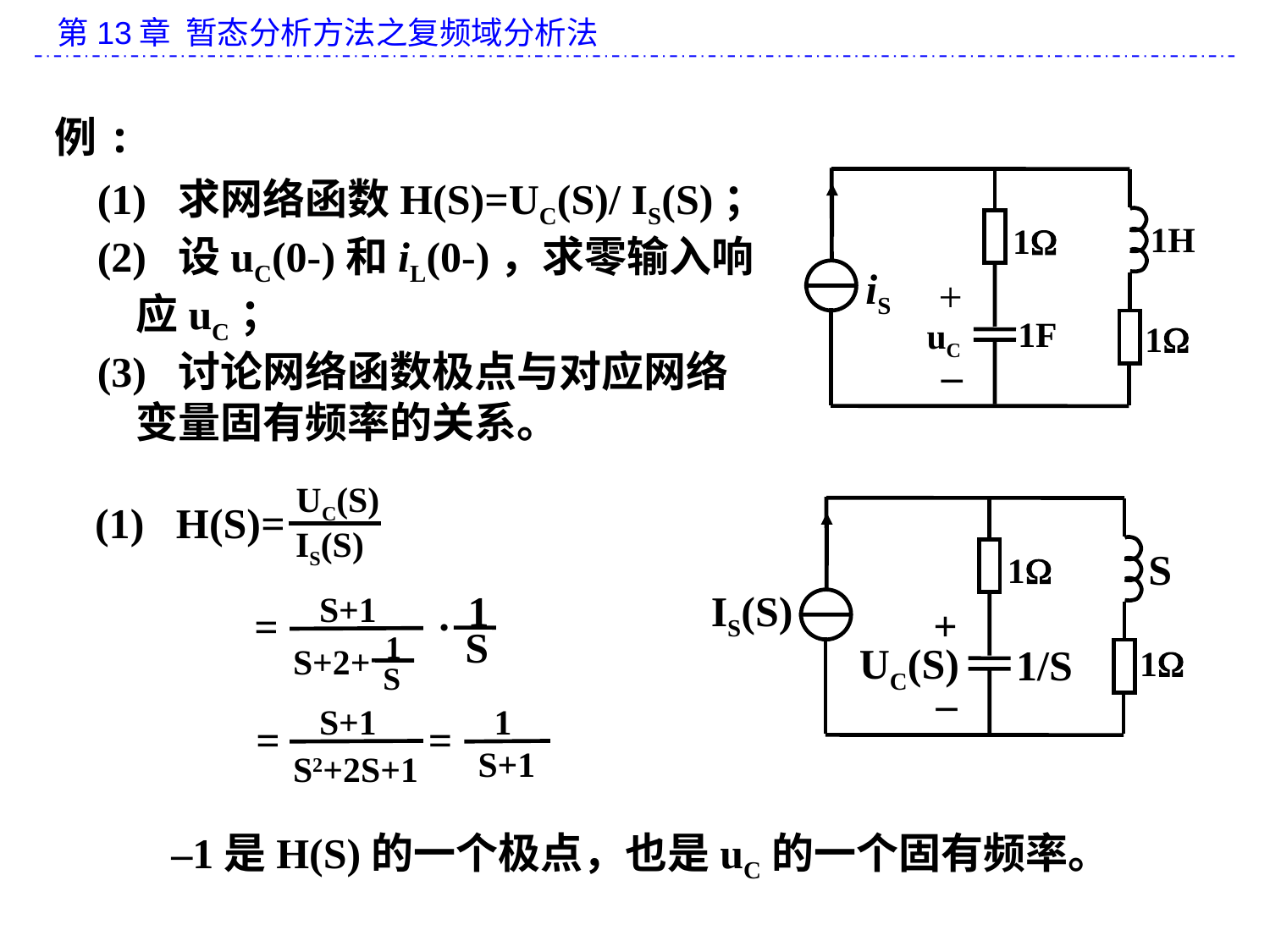

例:
(1)  求网络函数H(S)=UC(S)/ IS(S)；
(2)  设uC(0-)和iL(0-)，求零输入响
   应uC；
(3)  讨论网络函数极点与对应网络
   变量固有频率的关系。

1H
1Ω
iS

+

1F
uC

1Ω

–

UC(S)
(1)   H(S)=
IS(S)

S

1Ω
IS(S)

+

UC(S)
1/S

–

1Ω
1
S

S+1

S+2+
1
S

=               ·
S+1
1
=              =
S+1
S2+2S+1

–1是H(S)的一个极点，也是uC的一个固有频率。